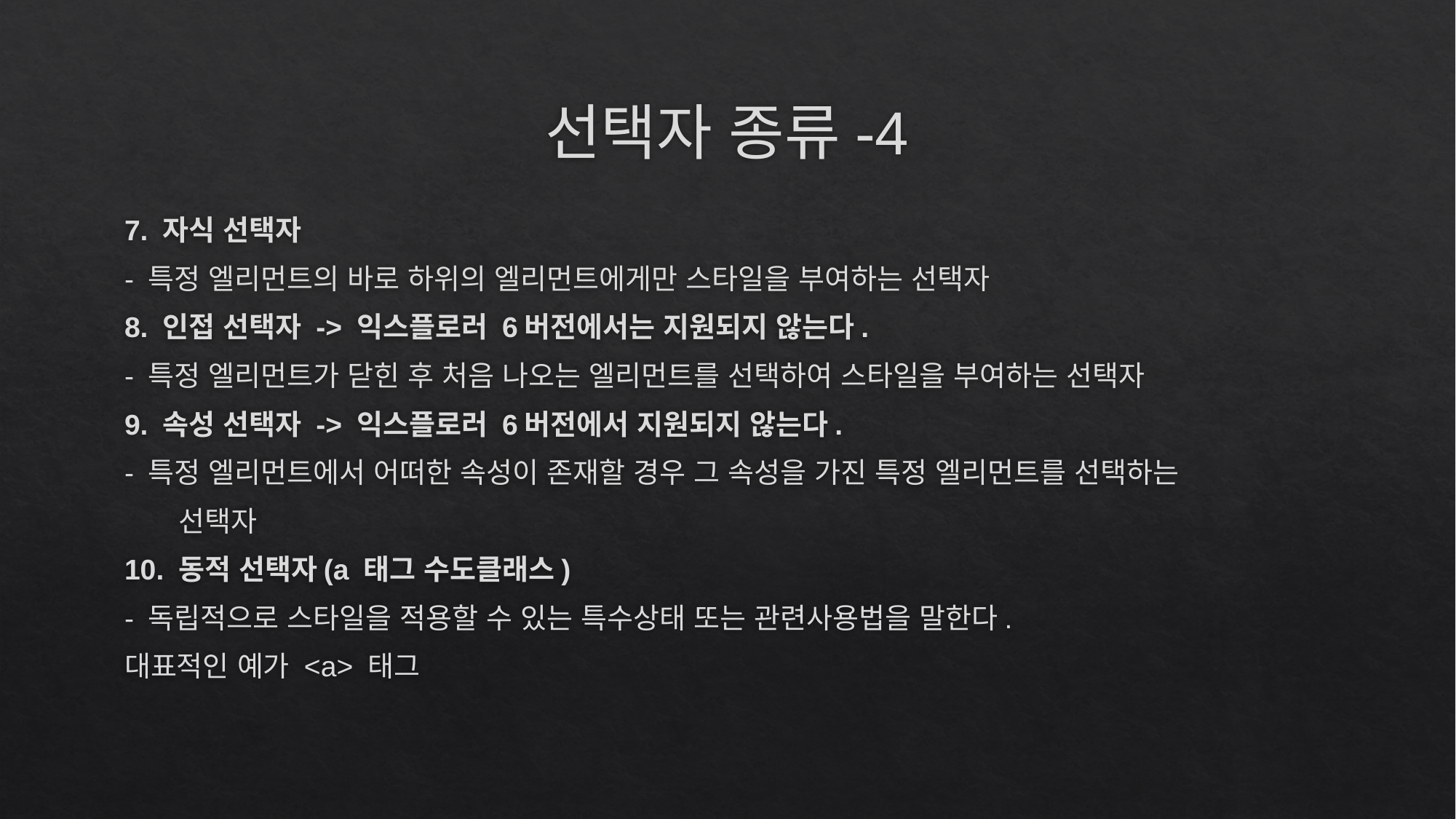

# 선택자 종류-4
7. 자식 선택자
- 특정 엘리먼트의 바로 하위의 엘리먼트에게만 스타일을 부여하는 선택자
8. 인접 선택자 -> 익스플로러 6버전에서는 지원되지 않는다.
- 특정 엘리먼트가 닫힌 후 처음 나오는 엘리먼트를 선택하여 스타일을 부여하는 선택자
9. 속성 선택자 -> 익스플로러 6버전에서 지원되지 않는다.
- 특정 엘리먼트에서 어떠한 속성이 존재할 경우 그 속성을 가진 특정 엘리먼트를 선택하는
      선택자
10. 동적 선택자(a 태그 수도클래스)
- 독립적으로 스타일을 적용할 수 있는 특수상태 또는 관련사용법을 말한다.
대표적인 예가 <a> 태그